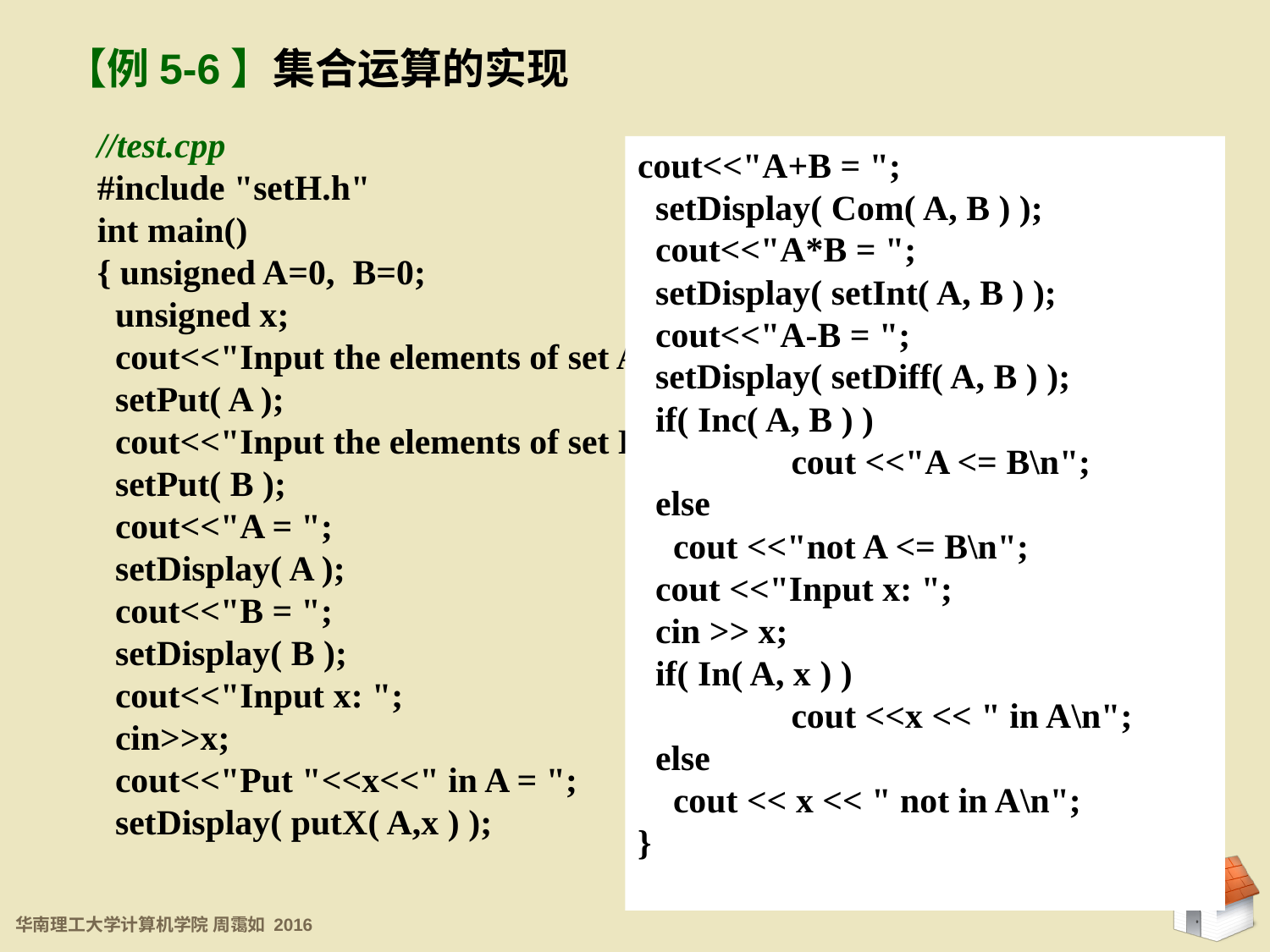

【例5-6】集合运算的实现
//test.cpp
#include "setH.h"
int main()
{ unsigned A=0,  B=0;
  unsigned x;
  cout<<"Input the elements of set A, 1-32, until input 0 :\n";
  setPut( A );
  cout<<"Input the elements of set B, 1-32, until input 0 :\n";
  setPut( B );
  cout<<"A = ";
  setDisplay( A );
  cout<<"B = ";
  setDisplay( B );
  cout<<"Input x: ";
  cin>>x;
  cout<<"Put "<<x<<" in A = ";
  setDisplay( putX( A,x ) );
cout<<"A+B = ";
  setDisplay( Com( A, B ) );
  cout<<"A*B = ";
  setDisplay( setInt( A, B ) );
  cout<<"A-B = ";
  setDisplay( setDiff( A, B ) );
  if( Inc( A, B ) )
	   cout <<"A <= B\n";
  else
    cout <<"not A <= B\n";
  cout <<"Input x: ";
  cin >> x;
  if( In( A, x ) )
	   cout <<x << " in A\n";
  else
    cout << x << " not in A\n";
}